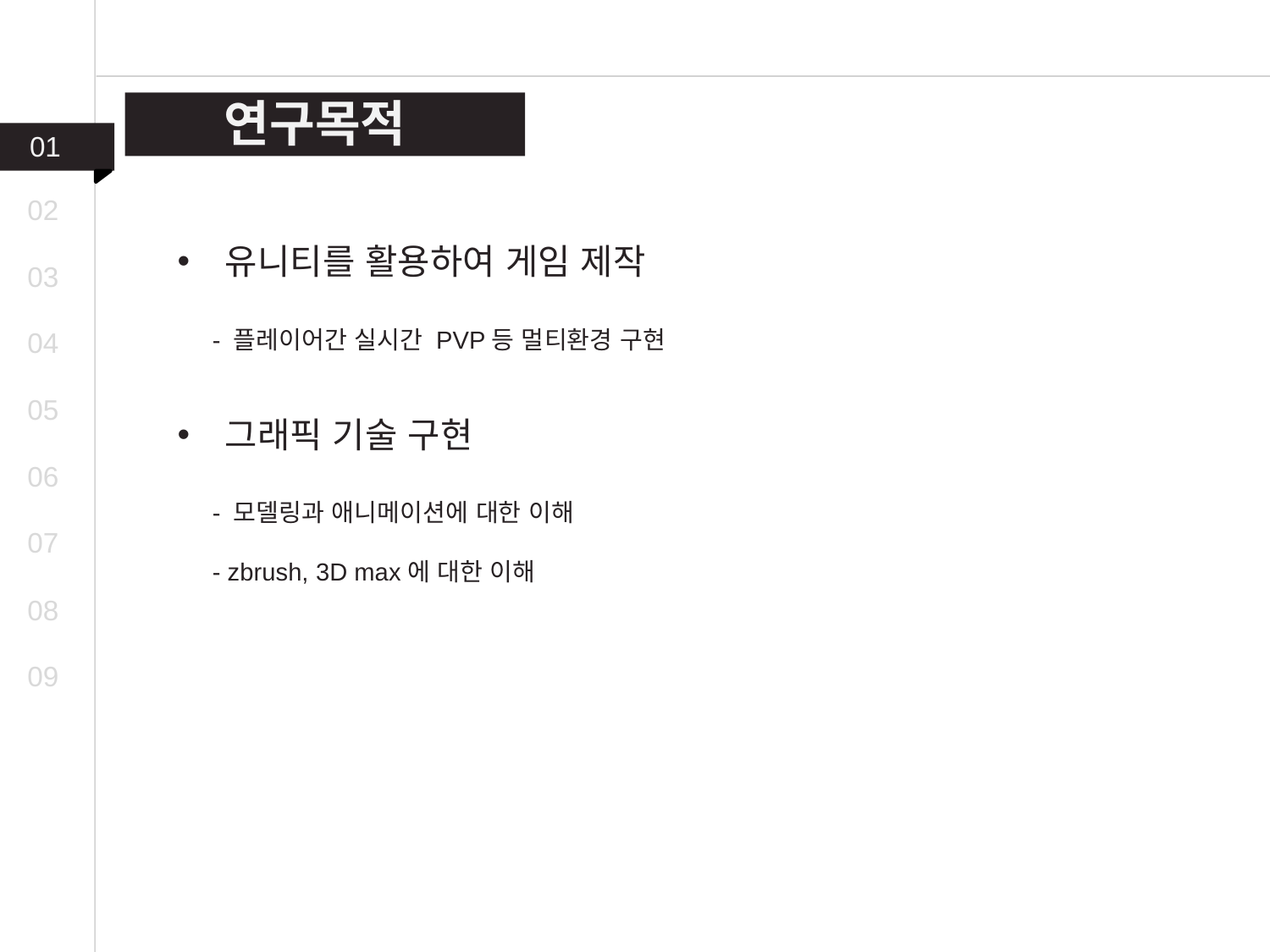

연구목적

01

02
유니티를 활용하여 게임 제작

     - 플레이어간 실시간 PVP등 멀티환경 구현

그래픽 기술 구현

     - 모델링과 애니메이션에 대한 이해

     - zbrush, 3D max에 대한 이해
03
04
05
06
07
08
09